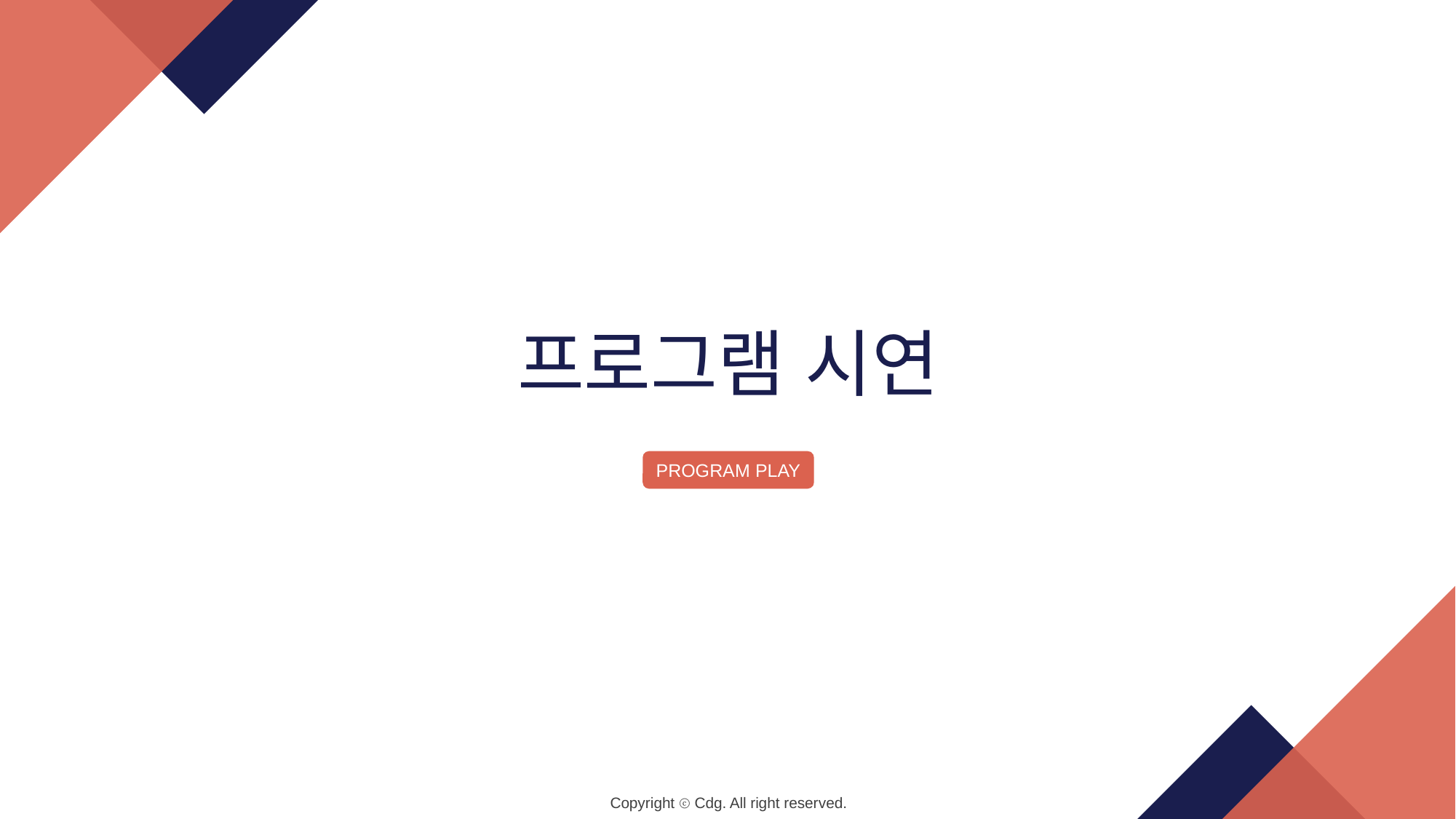

프로그램 시연
PROGRAM PLAY

Copyright ⓒ Cdg. All right reserved.